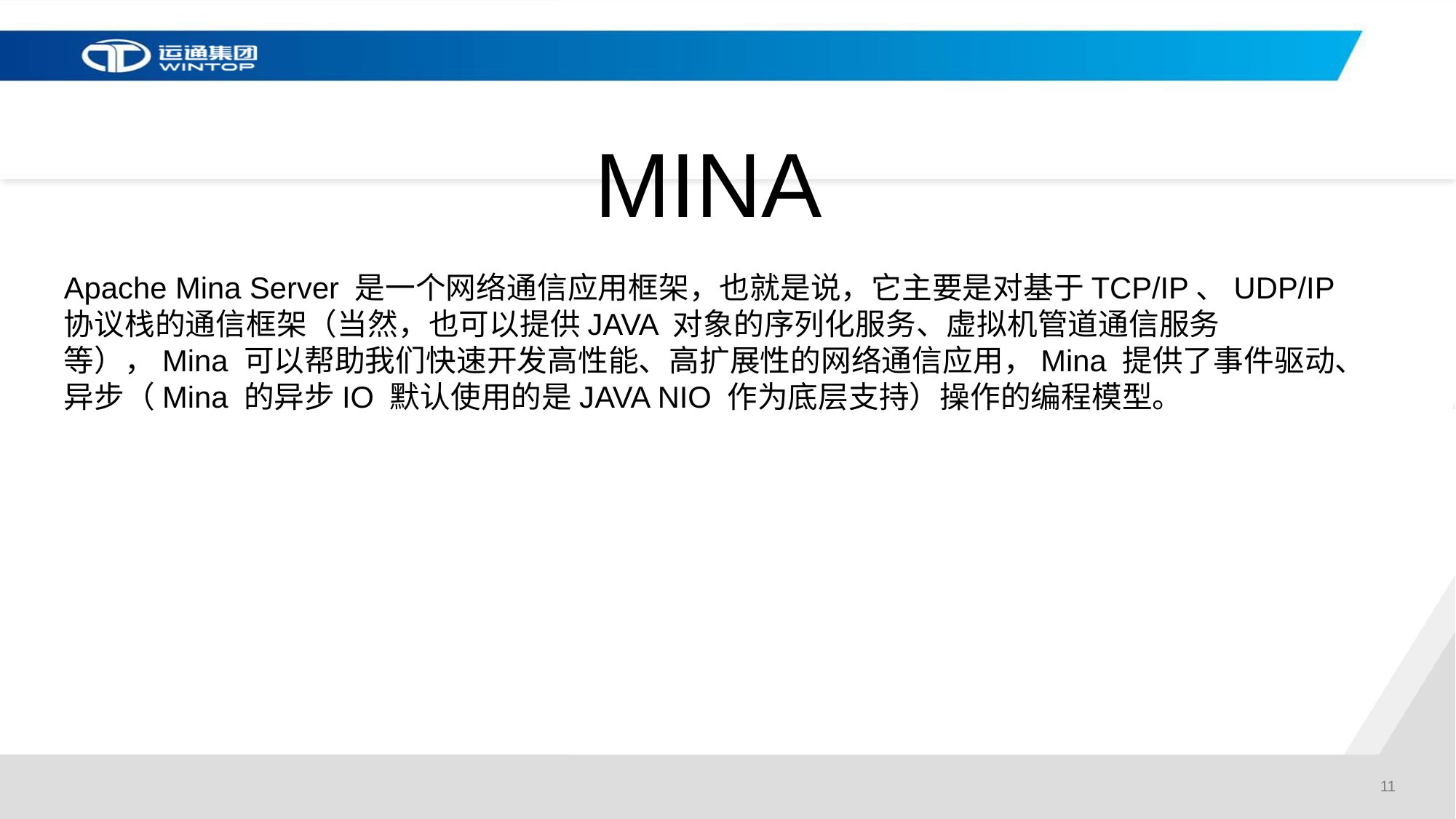

#
MINA

Apache Mina Server 是一个网络通信应用框架，也就是说，它主要是对基于TCP/IP、UDP/IP协议栈的通信框架（当然，也可以提供JAVA 对象的序列化服务、虚拟机管道通信服务等），Mina 可以帮助我们快速开发高性能、高扩展性的网络通信应用，Mina 提供了事件驱动、异步（Mina 的异步IO 默认使用的是JAVA NIO 作为底层支持）操作的编程模型。